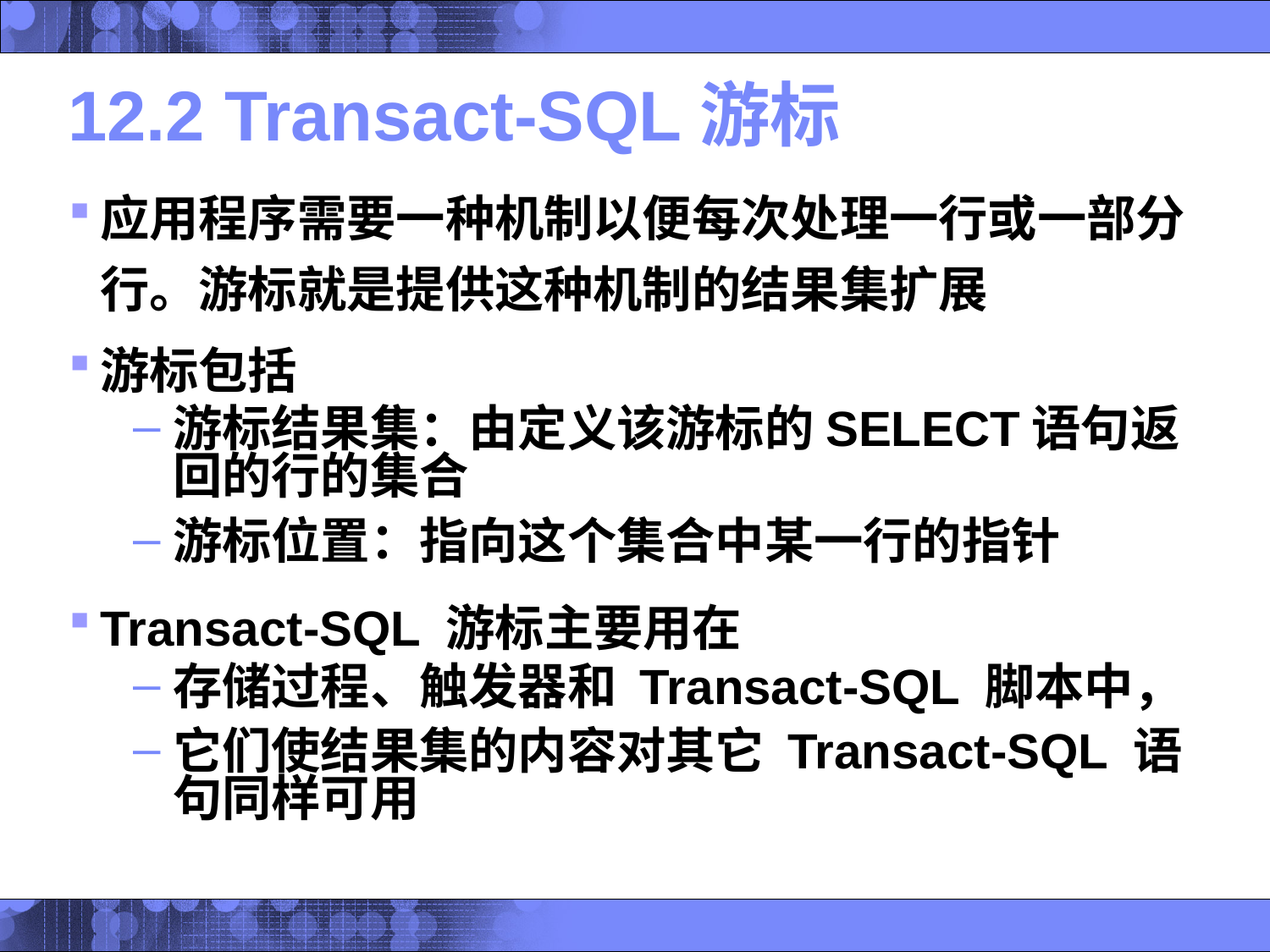

# 12.2 Transact-SQL游标
应用程序需要一种机制以便每次处理一行或一部分行。游标就是提供这种机制的结果集扩展
游标包括
游标结果集：由定义该游标的SELECT语句返回的行的集合
游标位置：指向这个集合中某一行的指针
Transact-SQL 游标主要用在
存储过程、触发器和 Transact-SQL 脚本中，
它们使结果集的内容对其它 Transact-SQL 语句同样可用